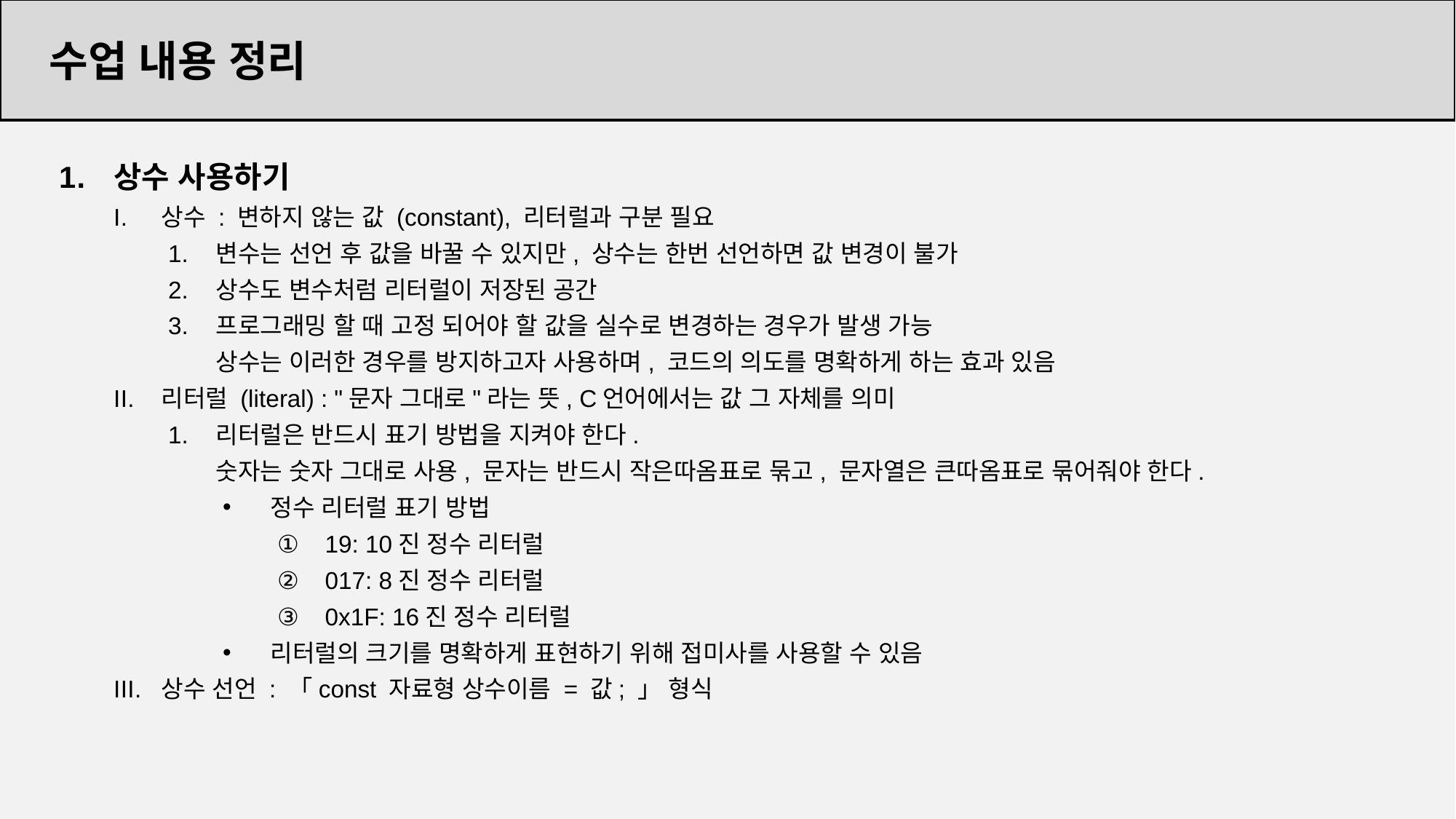

수업 내용 정리
상수 사용하기
상수 : 변하지 않는 값 (constant), 리터럴과 구분 필요
변수는 선언 후 값을 바꿀 수 있지만, 상수는 한번 선언하면 값 변경이 불가
상수도 변수처럼 리터럴이 저장된 공간
프로그래밍 할 때 고정 되어야 할 값을 실수로 변경하는 경우가 발생 가능
상수는 이러한 경우를 방지하고자 사용하며, 코드의 의도를 명확하게 하는 효과 있음
리터럴 (literal) : "문자 그대로"라는 뜻, C언어에서는 값 그 자체를 의미
리터럴은 반드시 표기 방법을 지켜야 한다.
숫자는 숫자 그대로 사용, 문자는 반드시 작은따옴표로 묶고, 문자열은 큰따옴표로 묶어줘야 한다.
정수 리터럴 표기 방법
19: 10진 정수 리터럴
017: 8진 정수 리터럴
0x1F: 16진 정수 리터럴
리터럴의 크기를 명확하게 표현하기 위해 접미사를 사용할 수 있음
상수 선언 : 「const 자료형 상수이름 = 값; 」 형식